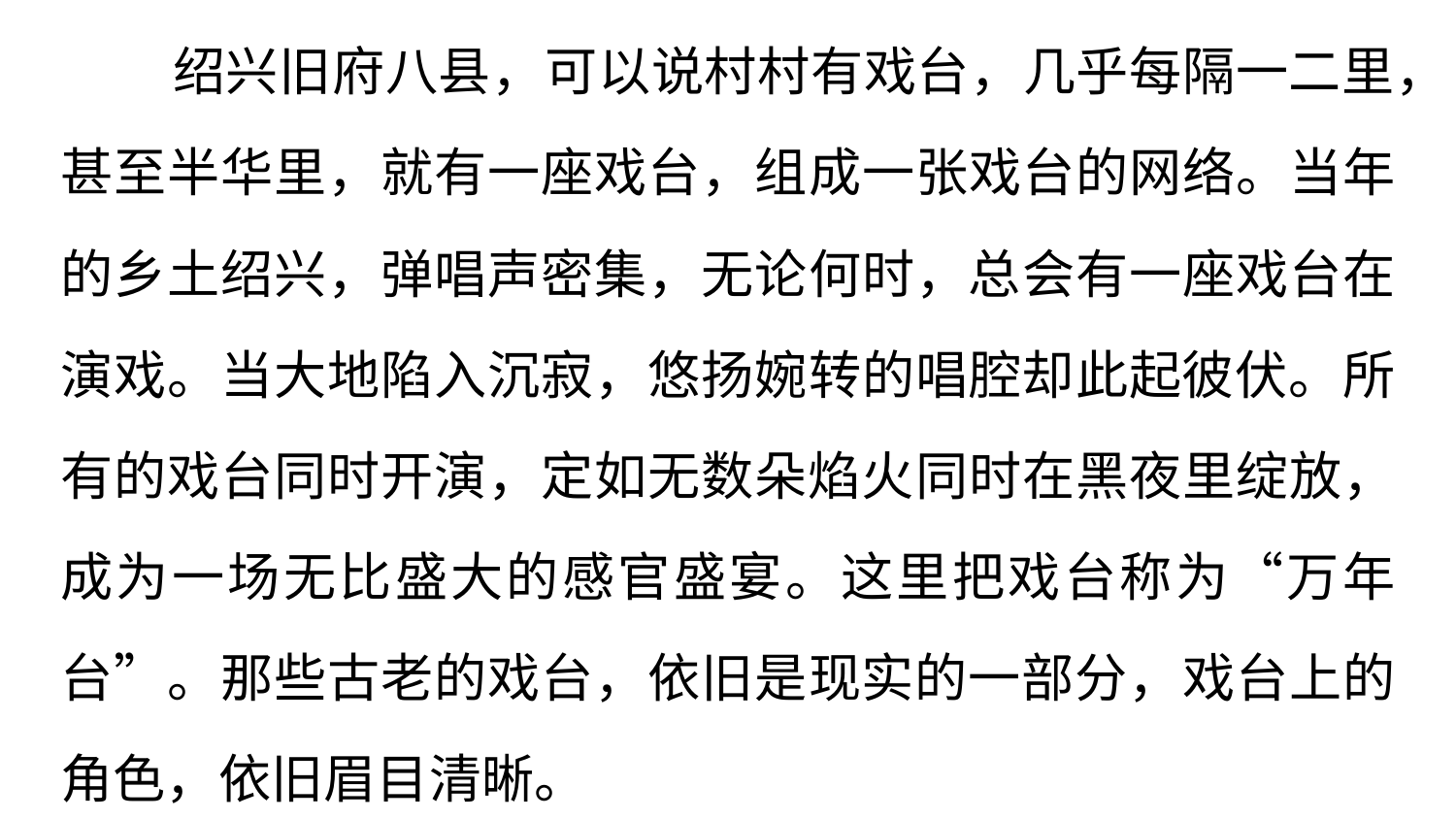

绍兴旧府八县，可以说村村有戏台，几乎每隔一二里，甚至半华里，就有一座戏台，组成一张戏台的网络。当年的乡土绍兴，弹唱声密集，无论何时，总会有一座戏台在演戏。当大地陷入沉寂，悠扬婉转的唱腔却此起彼伏。所有的戏台同时开演，定如无数朵焰火同时在黑夜里绽放，成为一场无比盛大的感官盛宴。这里把戏台称为“万年台”。那些古老的戏台，依旧是现实的一部分，戏台上的角色，依旧眉目清晰。